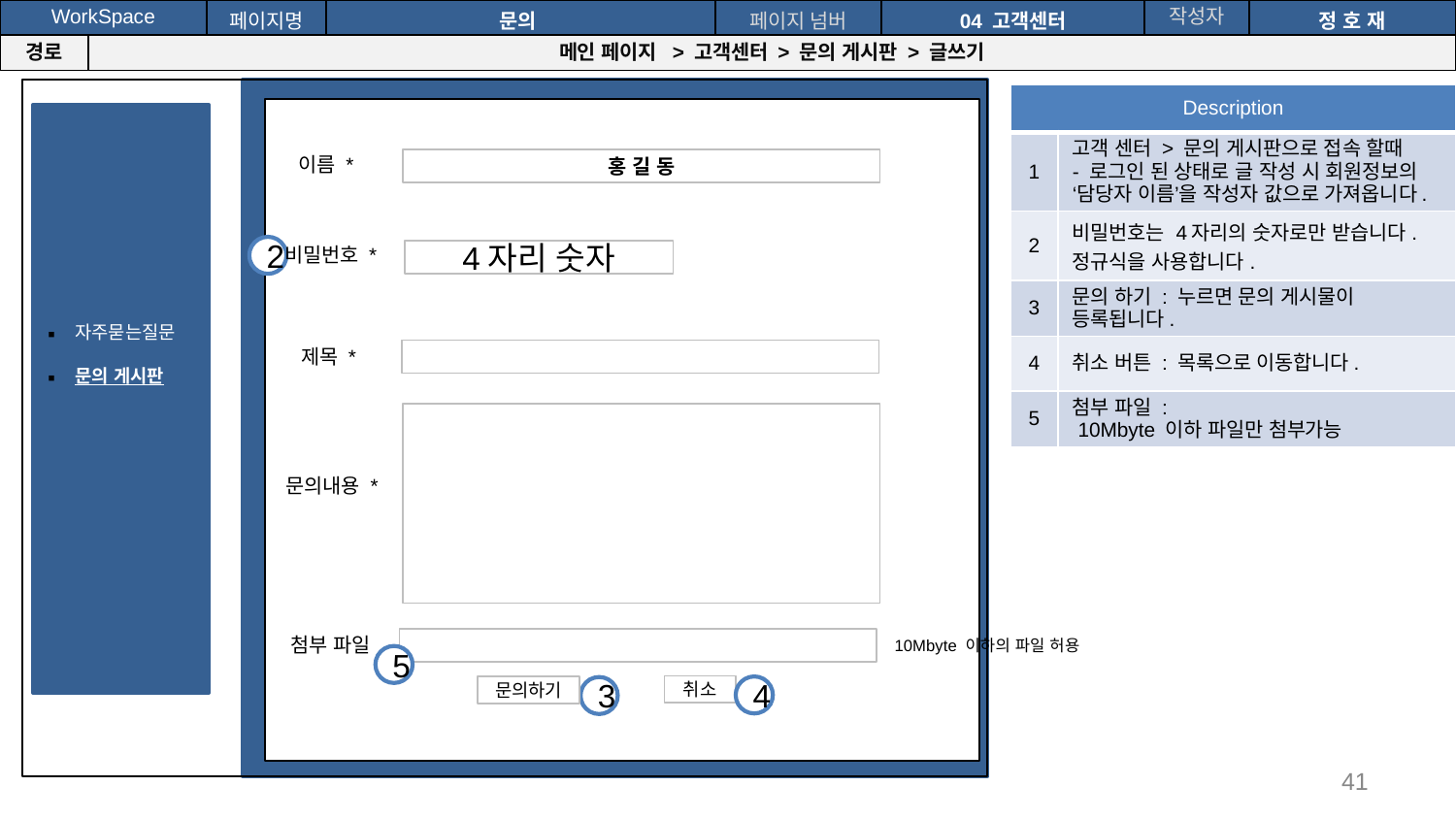

공간(오피스) 대여 시스템
| WorkSpace |  | 페이지명 | 문의 | 페이지 넘버 | 04 고객센터 | 작성자 | 정 호 재 |
| --- | --- | --- | --- | --- | --- | --- | --- |
| 경로 | 메인 페이지 > 고객센터 > 문의 게시판 > 글쓰기 |  |  |  |  |  |  |

| Description |  |
| --- | --- |
| 1 | 고객 센터 > 문의 게시판으로 접속 할때 - 로그인 된 상태로 글 작성 시 회원정보의 ‘담당자 이름’을 작성자 값으로 가져옵니다. |
| 2 | 비밀번호는 4자리의 숫자로만 받습니다. 정규식을 사용합니다. |
| 3 | 문의 하기 : 누르면 문의 게시물이 등록됩니다. |
| 4 | 취소 버튼 : 목록으로 이동합니다. |
| 5 | 첨부 파일 : 10Mbyte 이하 파일만 첨부가능 |

자주묻는질문
문의 게시판

이름 *
홍 길 동
비밀번호 *
2
4자리 숫자
1
제목 *

문의내용 *
첨부 파일
10Mbyte 이하의 파일 허용

5
취소
문의하기
4
3
41